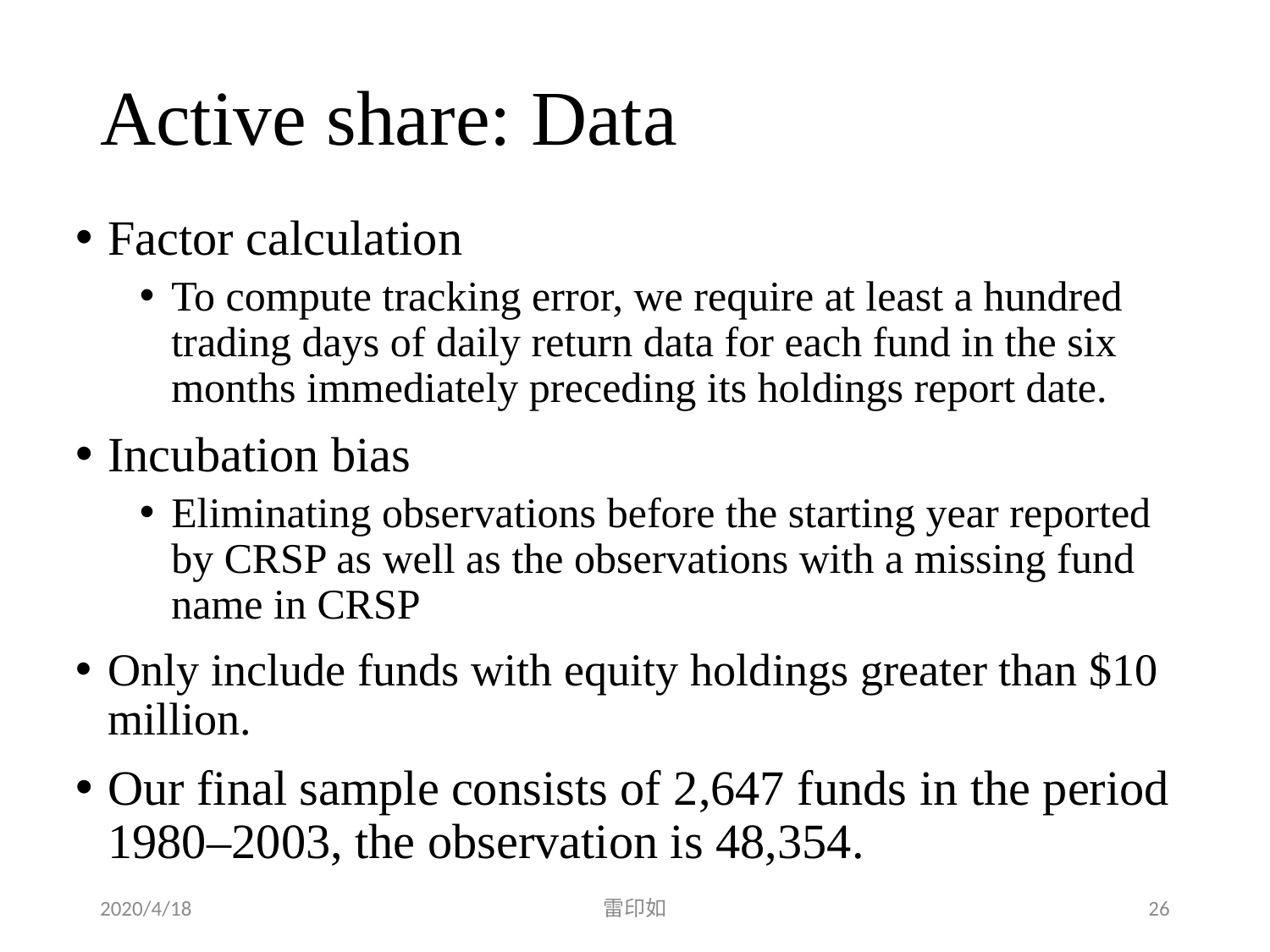

# Active share: Data
Factor calculation
To compute tracking error, we require at least a hundred trading days of daily return data for each fund in the six months immediately preceding its holdings report date.
Incubation bias
Eliminating observations before the starting year reported by CRSP as well as the observations with a missing fund name in CRSP
Only include funds with equity holdings greater than $10 million.
Our final sample consists of 2,647 funds in the period 1980–2003, the observation is 48,354.
2020/4/18
雷印如
26